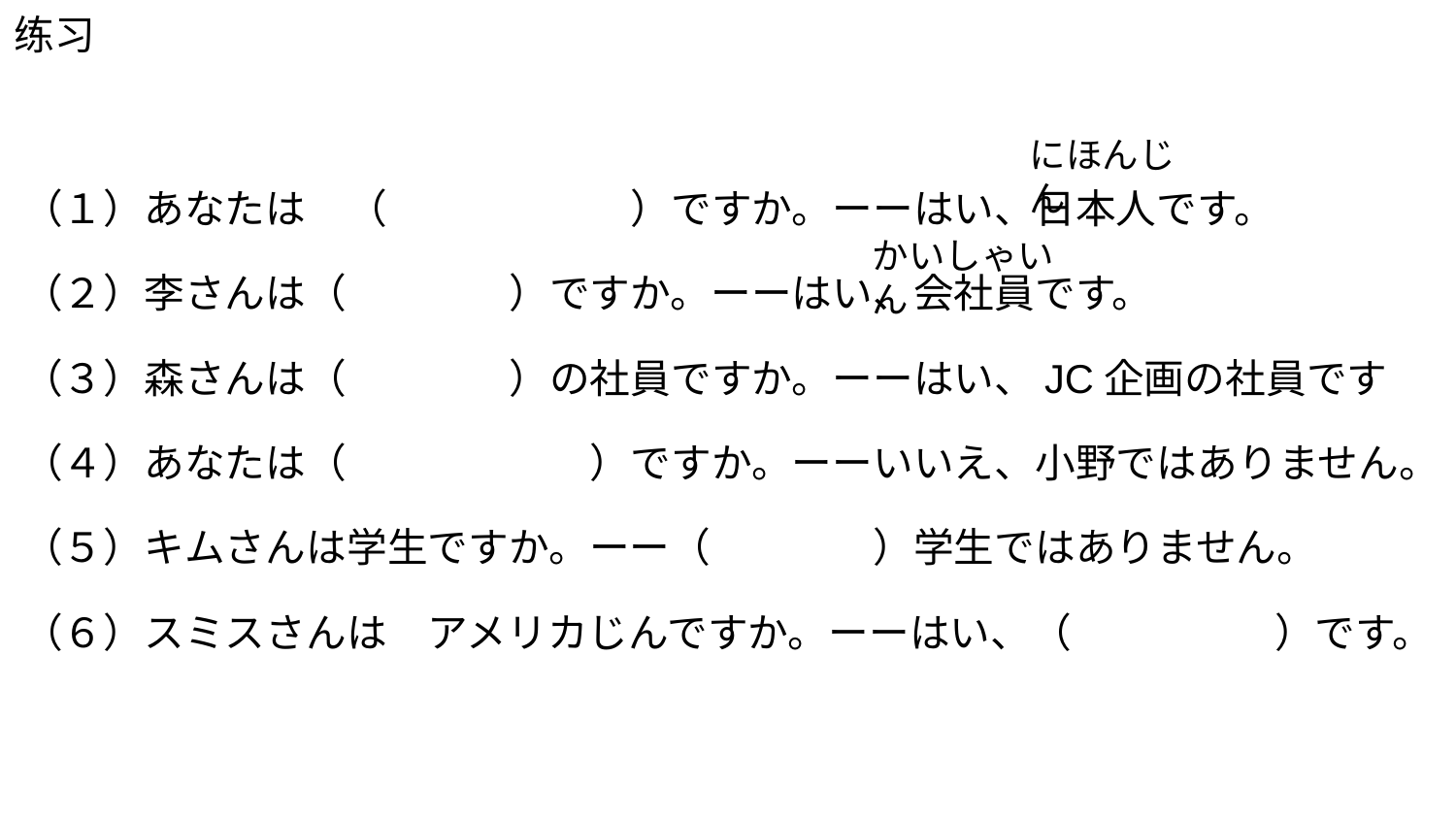

练习
にほんじん
（１）あなたは　（　　　　　　）ですか。ーーはい、日本人です。
（２）李さんは（　　　　）ですか。ーーはい、会社員です。
（３）森さんは（　　　　）の社員ですか。ーーはい、JC企画の社員です
（４）あなたは（　　　　　　）ですか。ーーいいえ、小野ではありません。
（５）キムさんは学生ですか。ーー（　　　　）学生ではありません。
（６）スミスさんは　アメリカじんですか。ーーはい、（　　　　　）です。

かいしゃいん